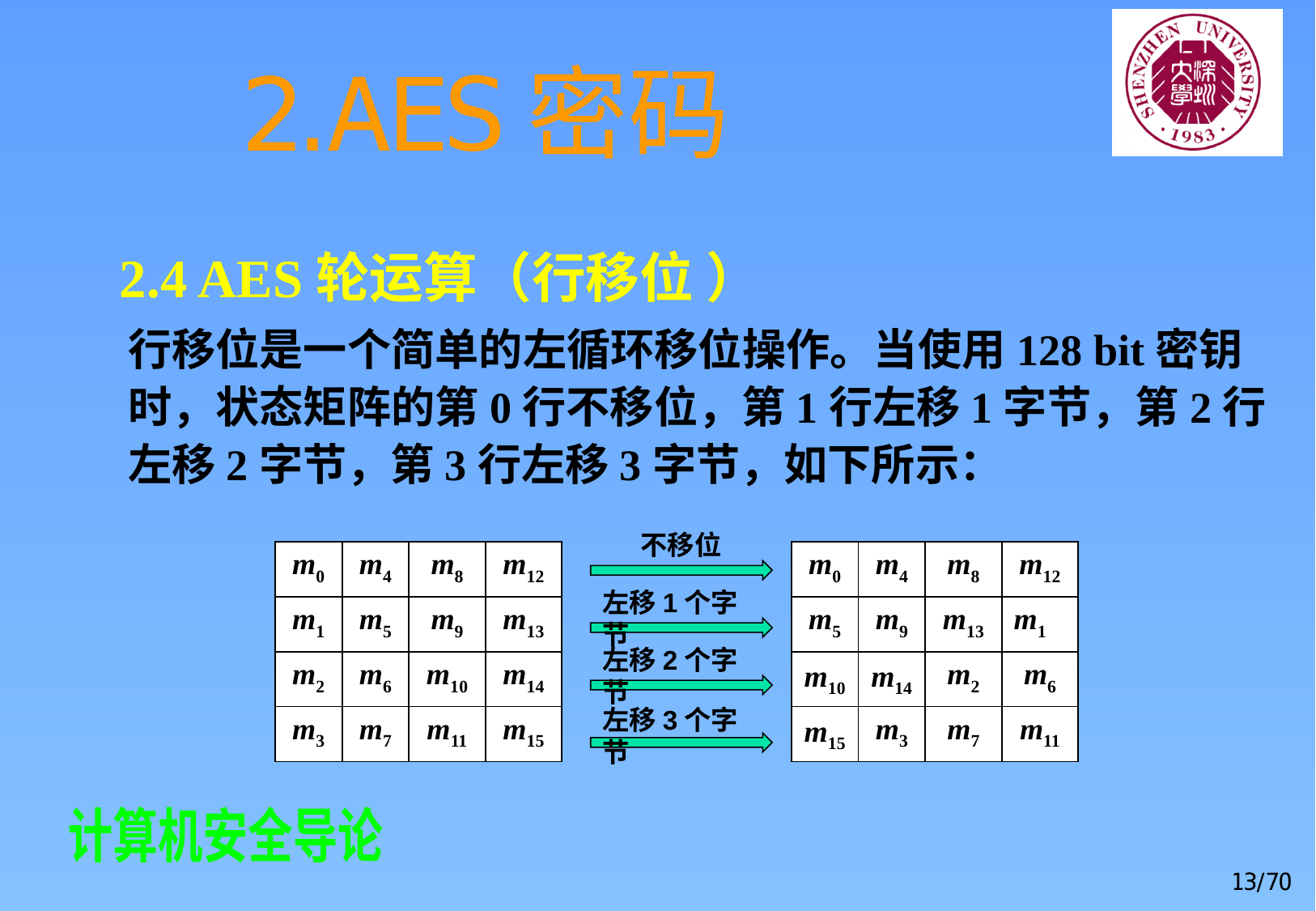

# 2.AES密码
2.4 AES轮运算（行移位 ）
行移位是一个简单的左循环移位操作。当使用128 bit密钥时，状态矩阵的第0行不移位，第1行左移1字节，第2行左移2字节，第3行左移3字节，如下所示：
不移位
| m0 | m4 | m8 | m12 |
| --- | --- | --- | --- |
| m1 | m5 | m9 | m13 |
| m2 | m6 | m10 | m14 |
| m3 | m7 | m11 | m15 |
| m0 | m4 | m8 | m12 |
| --- | --- | --- | --- |
| m5 | m9 | m13 | m1 |
| m10 | m14 | m2 | m6 |
| m15 | m3 | m7 | m11 |

左移1个字节

左移2个字节

左移3个字节

13/70